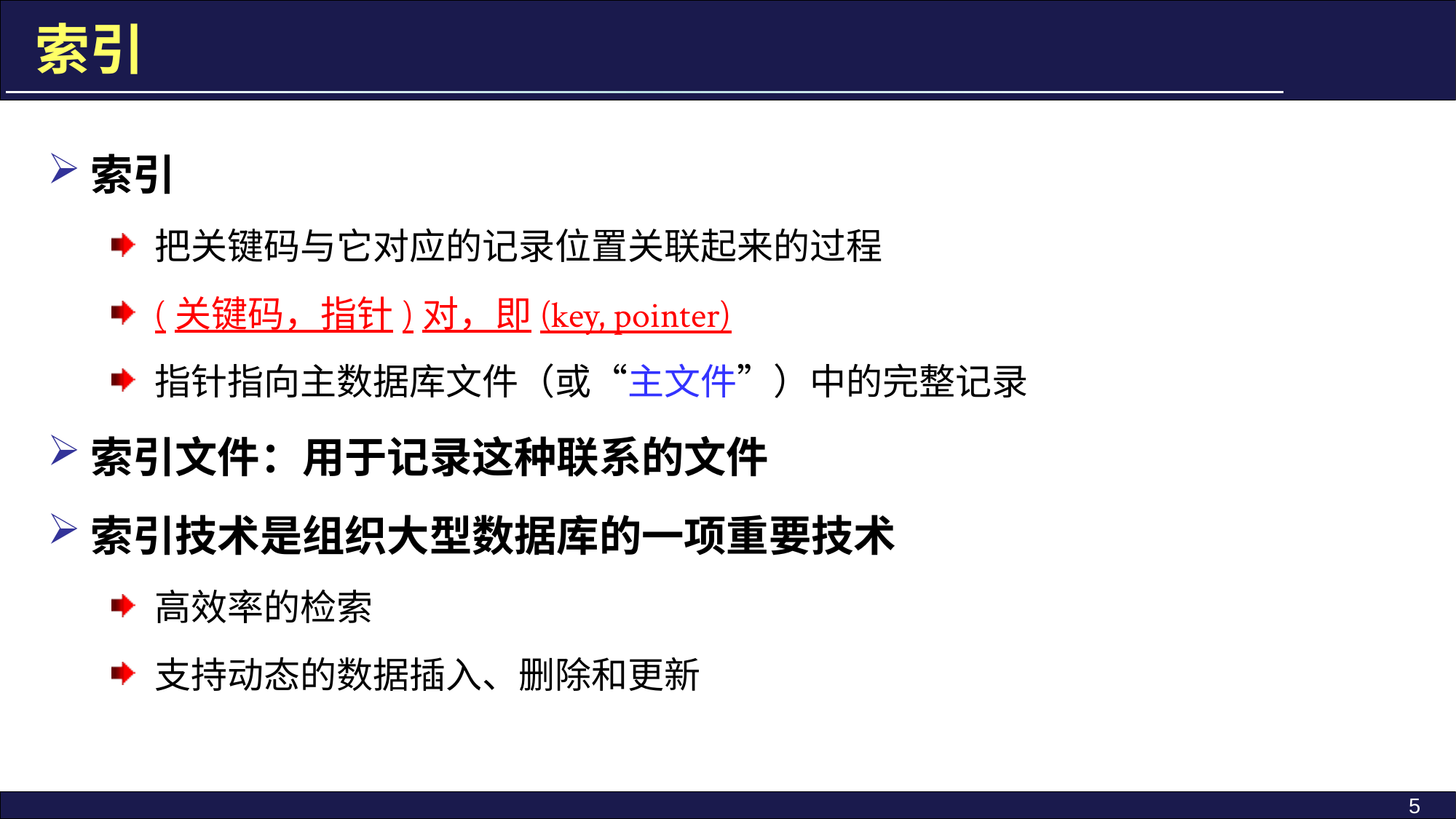

索引
索引
把关键码与它对应的记录位置关联起来的过程
(关键码，指针)对，即(key, pointer)
指针指向主数据库文件（或“主文件”）中的完整记录
索引文件：用于记录这种联系的文件
索引技术是组织大型数据库的一项重要技术
高效率的检索
支持动态的数据插入、删除和更新
5